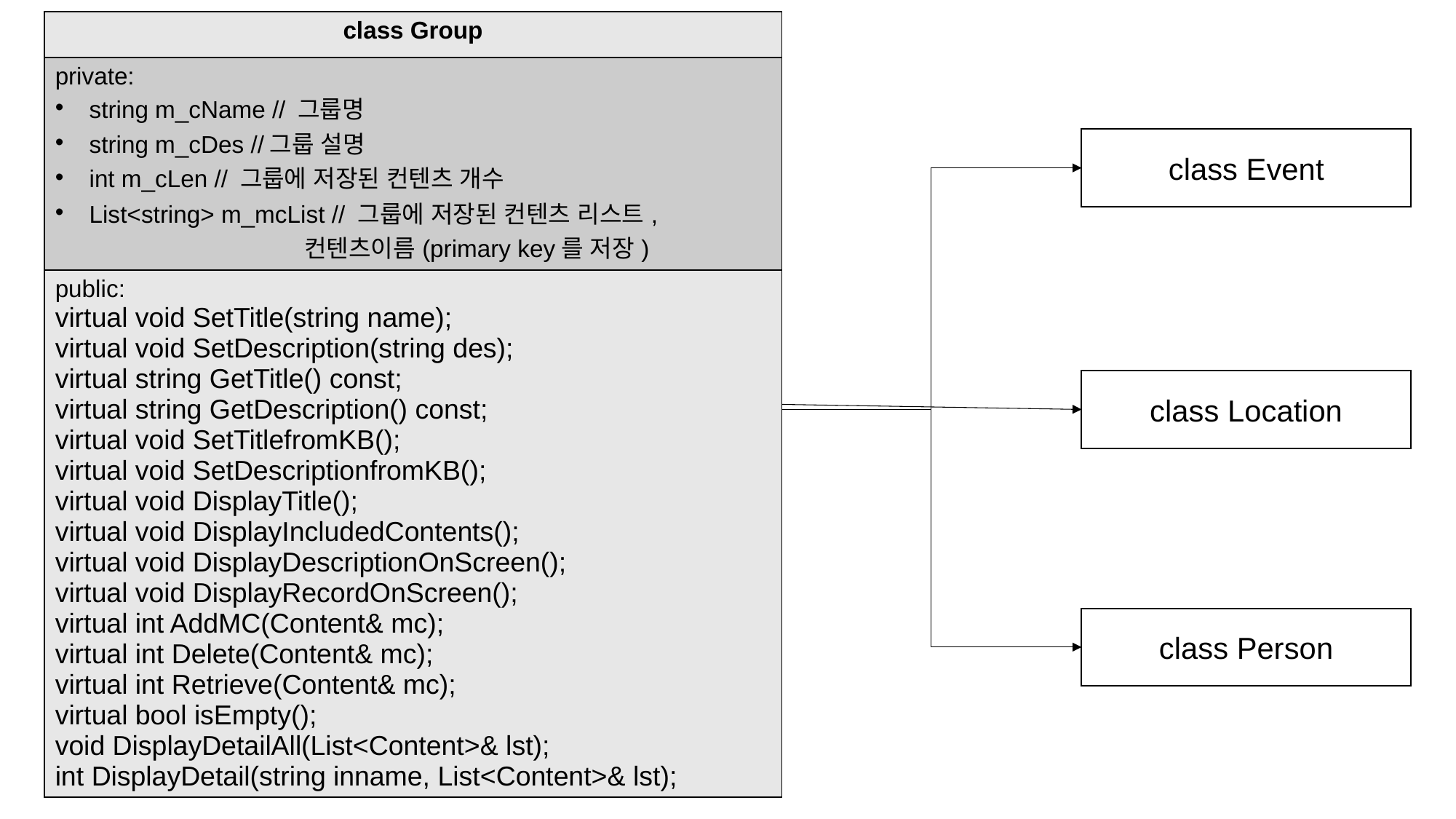

| class Group |
| --- |
| private: string m\_cName // 그룹명 string m\_cDes //그룹 설명 int m\_cLen // 그룹에 저장된 컨텐츠 개수 List<string> m\_mcList // 그룹에 저장된 컨텐츠 리스트, 컨텐츠이름(primary key를 저장) |
| public: virtual void SetTitle(string name); virtual void SetDescription(string des); virtual string GetTitle() const; virtual string GetDescription() const; virtual void SetTitlefromKB(); virtual void SetDescriptionfromKB(); virtual void DisplayTitle(); virtual void DisplayIncludedContents(); virtual void DisplayDescriptionOnScreen(); virtual void DisplayRecordOnScreen(); virtual int AddMC(Content& mc); virtual int Delete(Content& mc); virtual int Retrieve(Content& mc); virtual bool isEmpty(); void DisplayDetailAll(List<Content>& lst); int DisplayDetail(string inname, List<Content>& lst); |
class Event
class Location
class Person